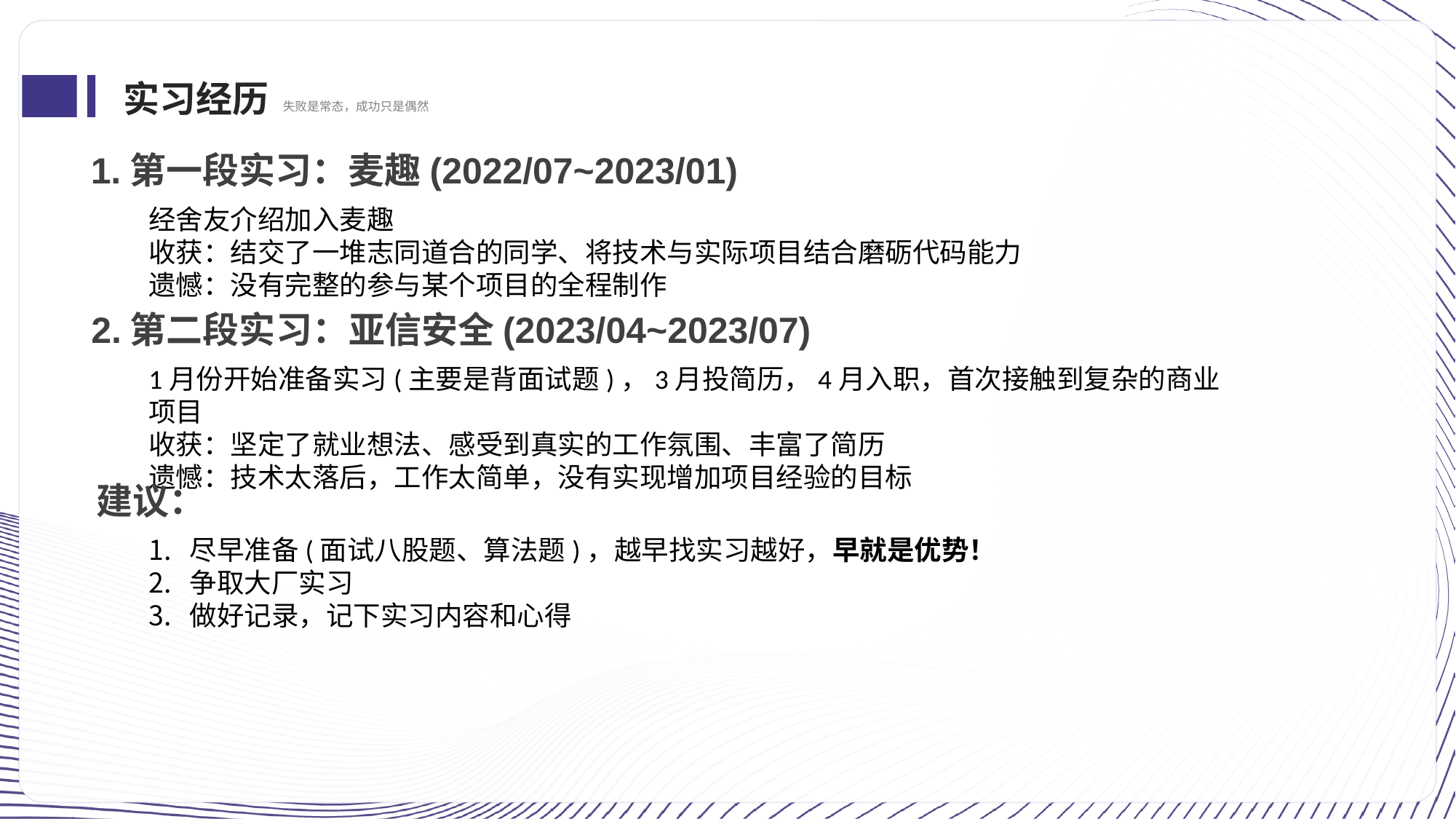

实习经历
失败是常态，成功只是偶然
1.第一段实习：麦趣(2022/07~2023/01)
经舍友介绍加入麦趣
收获：结交了一堆志同道合的同学、将技术与实际项目结合磨砺代码能力
遗憾：没有完整的参与某个项目的全程制作
2.第二段实习：亚信安全(2023/04~2023/07)
1月份开始准备实习(主要是背面试题)，3月投简历，4月入职，首次接触到复杂的商业项目
收获：坚定了就业想法、感受到真实的工作氛围、丰富了简历
遗憾：技术太落后，工作太简单，没有实现增加项目经验的目标
建议：
尽早准备(面试八股题、算法题)，越早找实习越好，早就是优势！
争取大厂实习
做好记录，记下实习内容和心得